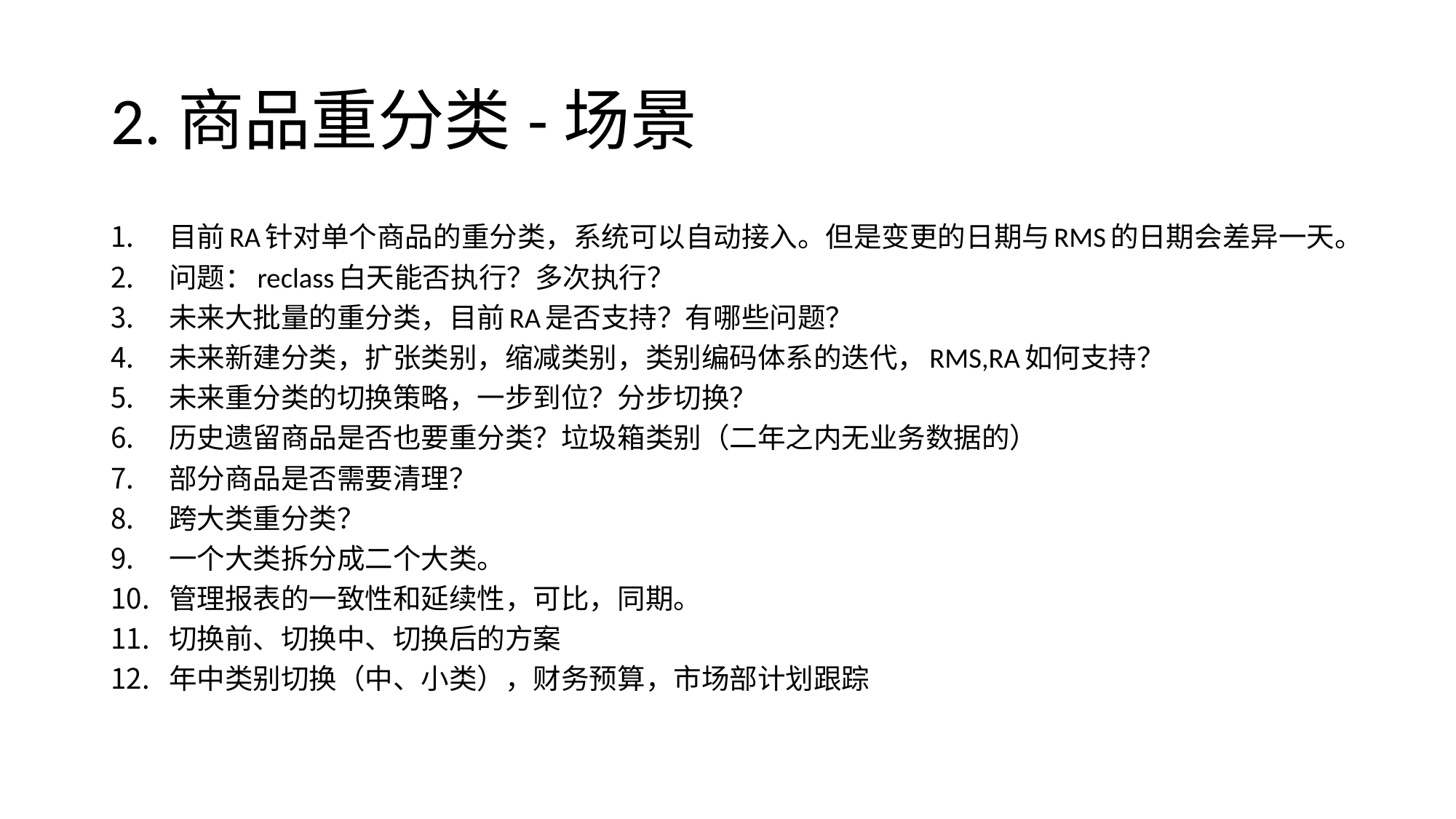

# 2.商品重分类-场景
目前RA针对单个商品的重分类，系统可以自动接入。但是变更的日期与RMS的日期会差异一天。
问题：reclass白天能否执行？多次执行？
未来大批量的重分类，目前RA是否支持？有哪些问题？
未来新建分类，扩张类别，缩减类别，类别编码体系的迭代，RMS,RA如何支持？
未来重分类的切换策略，一步到位？分步切换？
历史遗留商品是否也要重分类？垃圾箱类别（二年之内无业务数据的）
部分商品是否需要清理？
跨大类重分类？
一个大类拆分成二个大类。
管理报表的一致性和延续性，可比，同期。
切换前、切换中、切换后的方案
年中类别切换（中、小类），财务预算，市场部计划跟踪